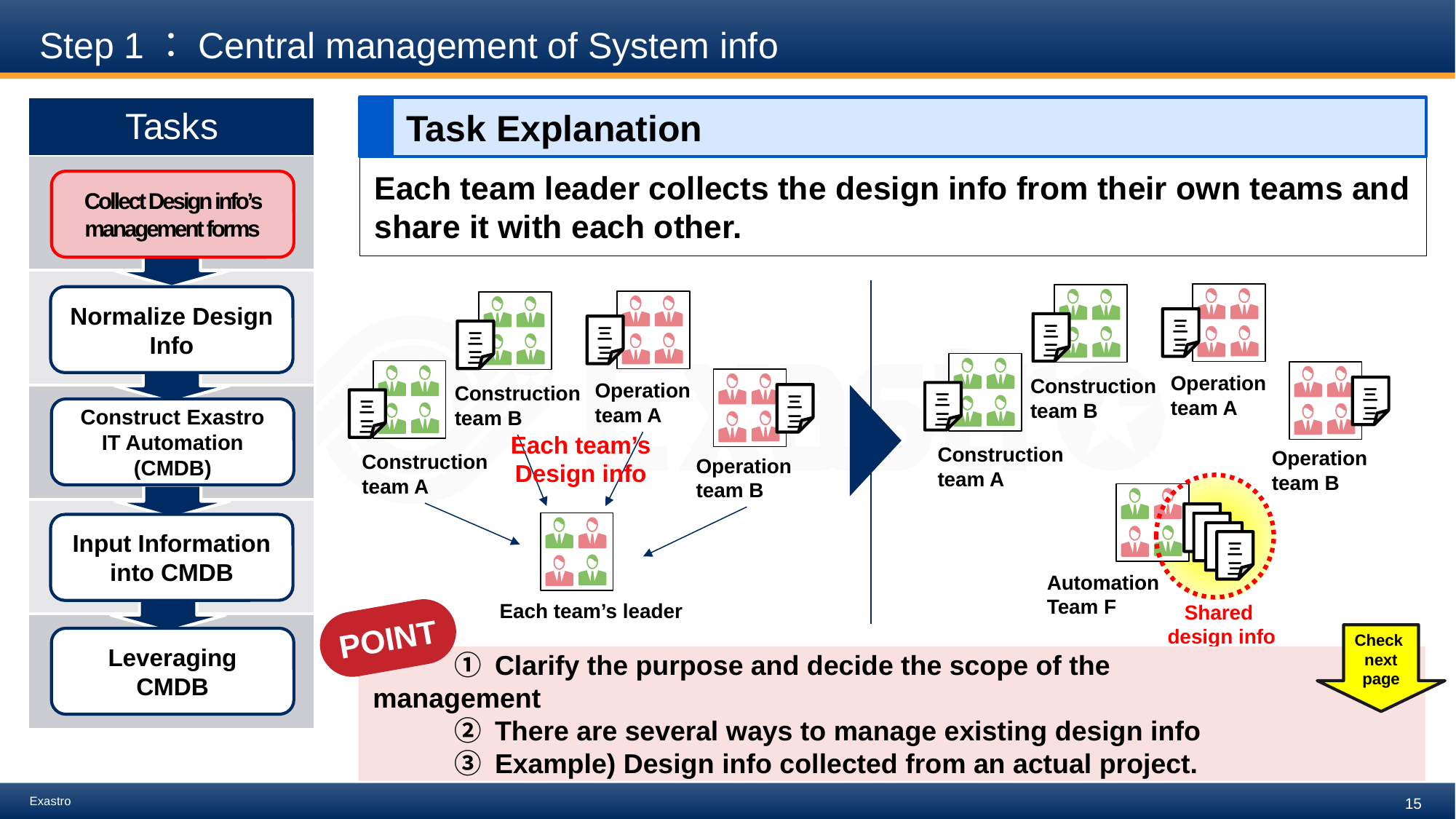

# Step 1：Central management of System info
| Tasks |
| --- |
|  |
|  |
|  |
|  |
|  |

Task Explanation
Each team leader collects the design info from their own teams and share it with each other.
Collect Design info’s management forms

Normalize Design Info

三
三
三
三
三
三
三
三

Operation
team A

Construction
team B

Operation
team A

Construction
team B
三
三
三
三
三
三
三
三

Construct Exastro IT Automation (CMDB)

Each team’s
Design info
Construction
team A
Operation
team B
Construction
team A
Operation
team B

三
三
三
三
三
三
三
三

Input Information into CMDB

Automation
Team F
Each team’s leader
Shared
design info

POINT
Check
next
page
Leveraging CMDB
　　　① Clarify the purpose and decide the scope of the 	  	   	 management
　　　② There are several ways to manage existing design info
　　　③ Example) Design info collected from an actual project.